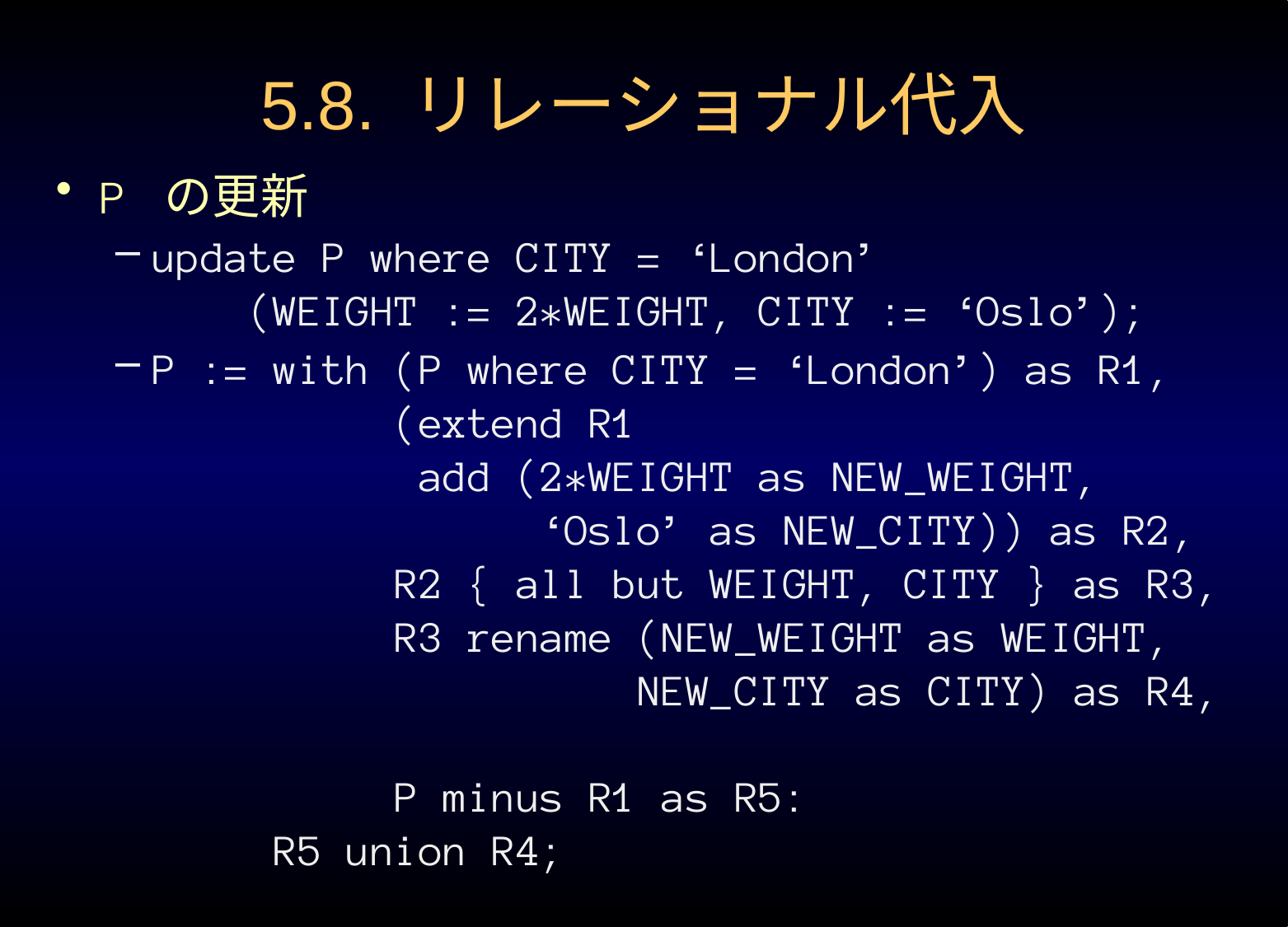

# 5.8. リレーショナル代入
P の更新
update P where CITY = ‘London’
    (WEIGHT := 2*WEIGHT, CITY := ‘Oslo’);
P := with (P where CITY = ‘London’) as R1,
          (extend R1
           add (2*WEIGHT as NEW_WEIGHT,
                ‘Oslo’ as NEW_CITY)) as R2,
          R2 { all but WEIGHT, CITY } as R3,
          R3 rename (NEW_WEIGHT as WEIGHT,
                    NEW_CITY as CITY) as R4,
          P minus R1 as R5:
     R5 union R4;